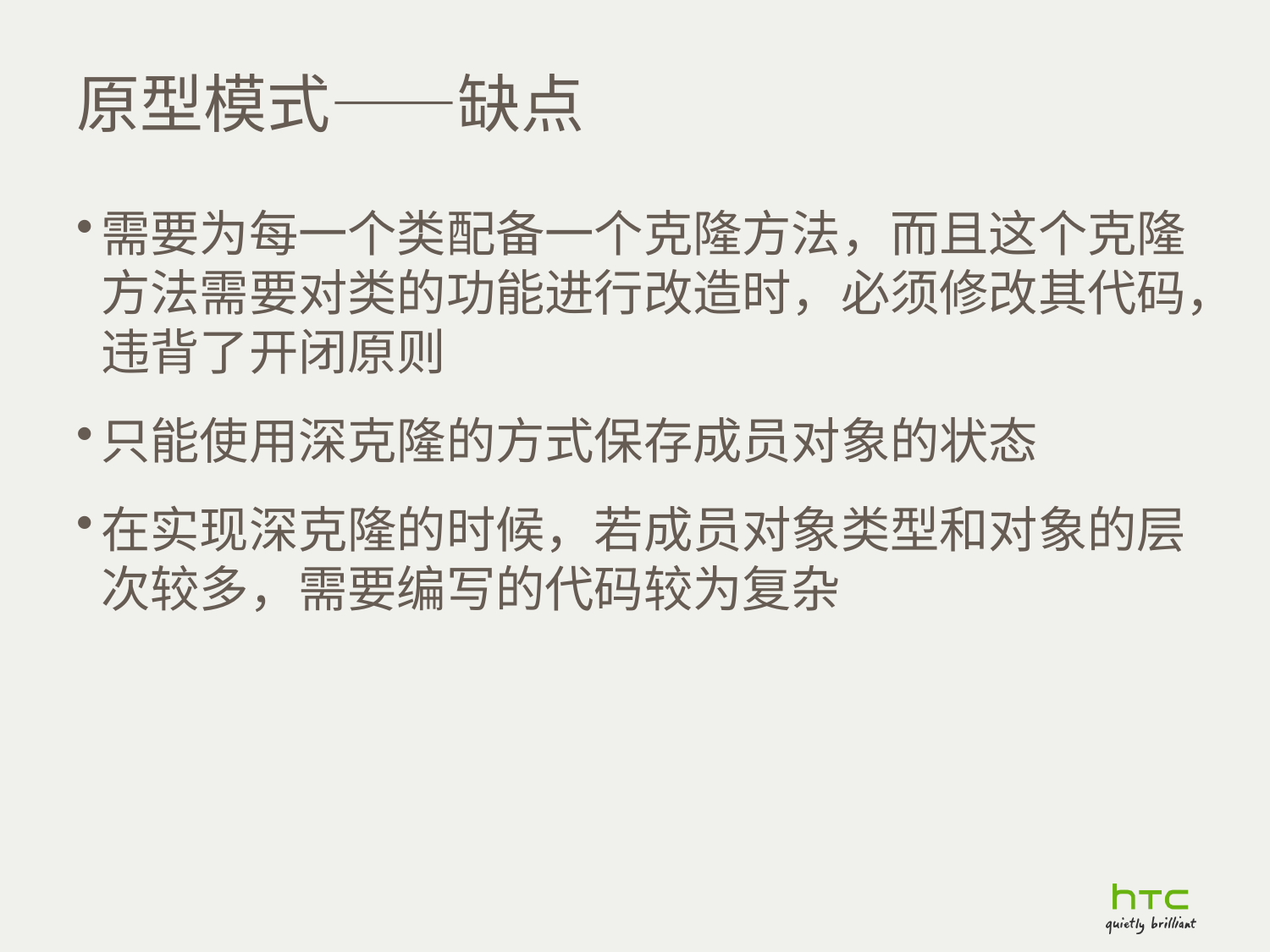

# 原型模式——缺点
需要为每一个类配备一个克隆方法，而且这个克隆方法需要对类的功能进行改造时，必须修改其代码，违背了开闭原则
只能使用深克隆的方式保存成员对象的状态
在实现深克隆的时候，若成员对象类型和对象的层次较多，需要编写的代码较为复杂